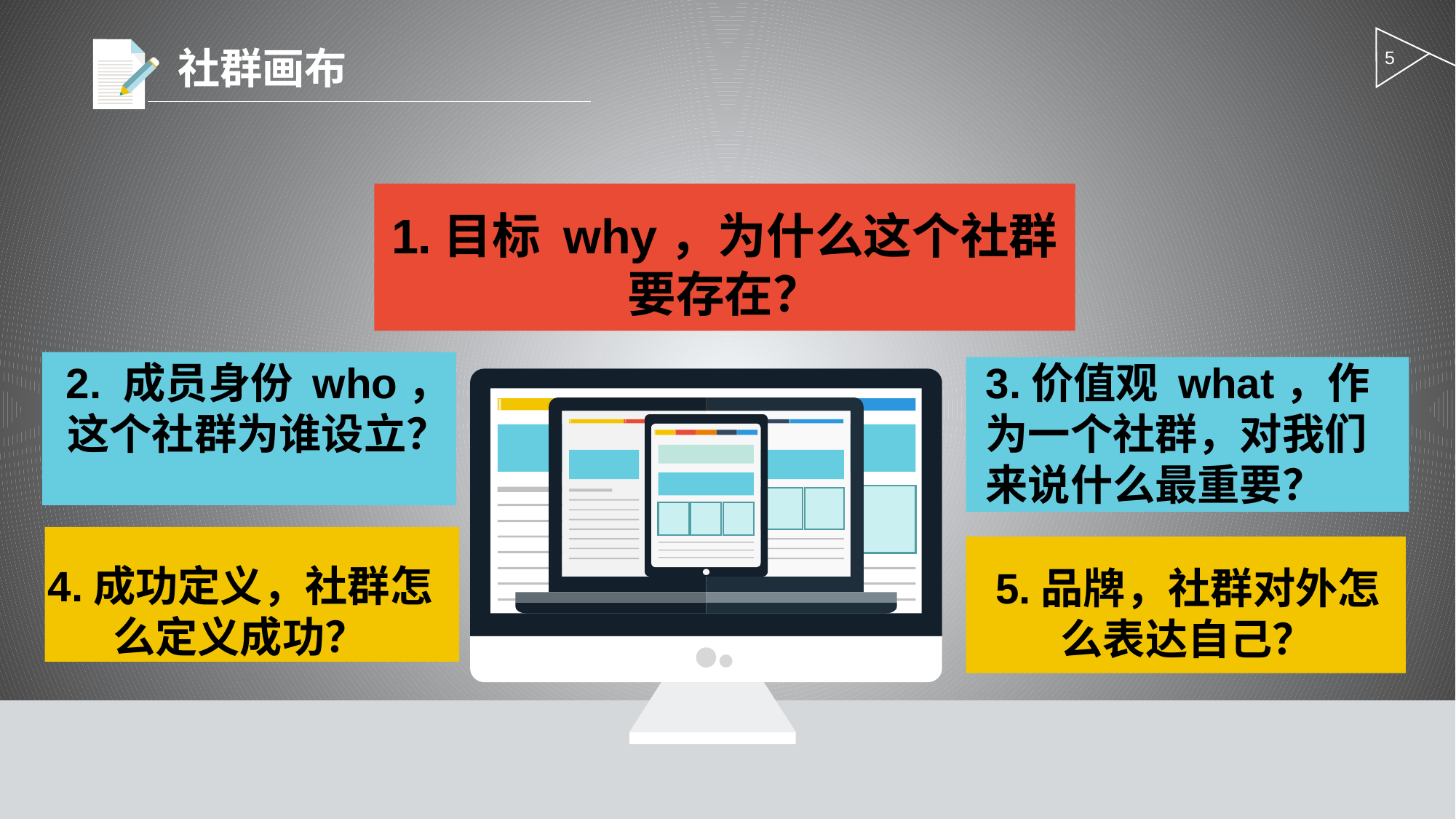

社群画布
5

1.目标 why，为什么这个社群要存在？

2. 成员身份 who，这个社群为谁设立？

3.价值观 what，作为一个社群，对我们
来说什么最重要？

4.成功定义，社群怎么定义成功？

5.品牌，社群对外怎么表达自己？